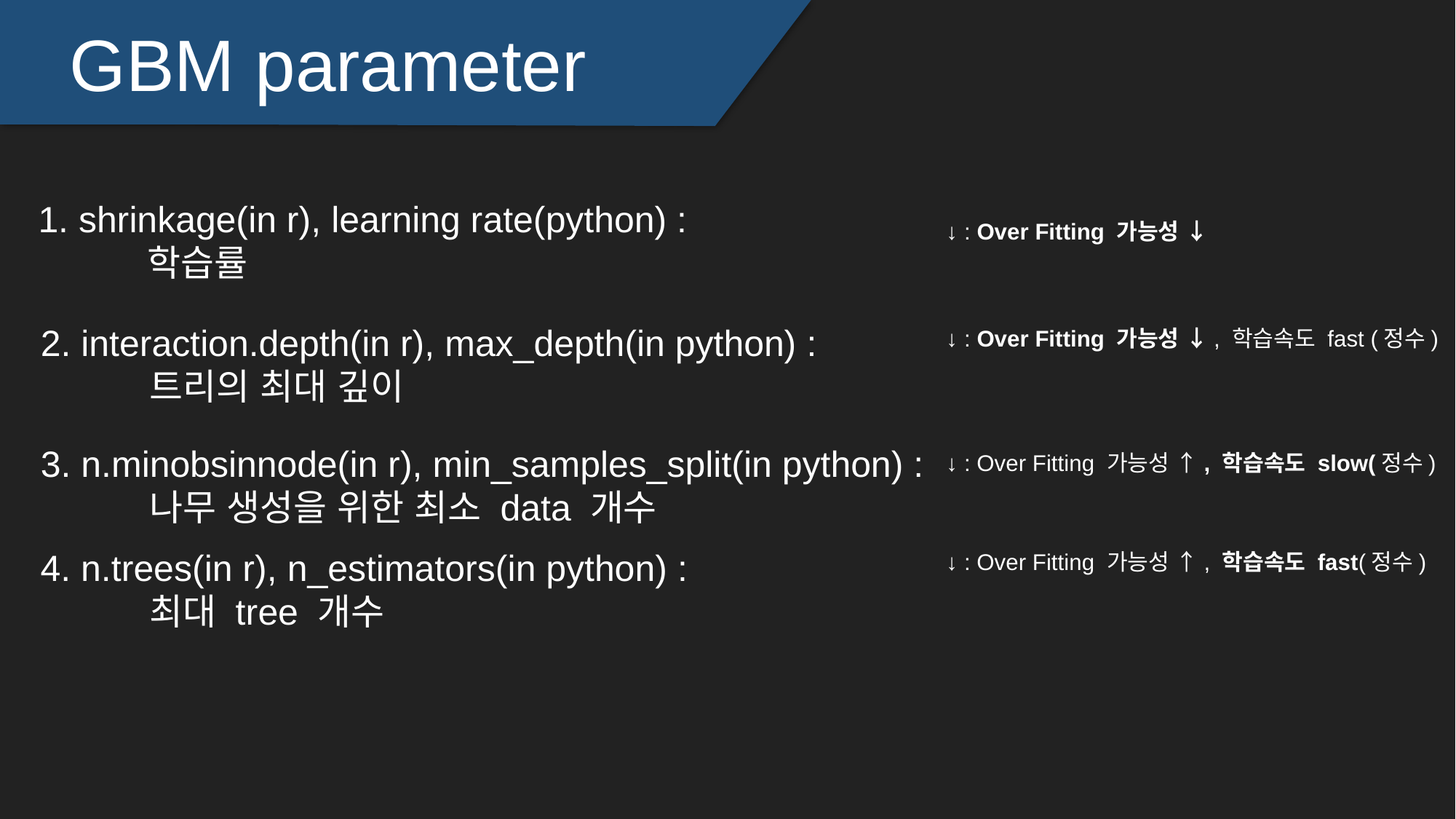

GBM parameter

↓ : Over Fitting 가능성 ↓

1. shrinkage(in r), learning rate(python) : 	학습률

↓ : Over Fitting 가능성 ↓, 학습속도 fast (정수)

2. interaction.depth(in r), max_depth(in python) : 	트리의 최대 깊이

↓ : Over Fitting 가능성 ↑, 학습속도 slow(정수)

3. n.minobsinnode(in r), min_samples_split(in python) : 	나무 생성을 위한 최소 data 개수

↓ : Over Fitting 가능성 ↑, 학습속도 fast(정수)

4. n.trees(in r), n_estimators(in python) : 	최대 tree 개수